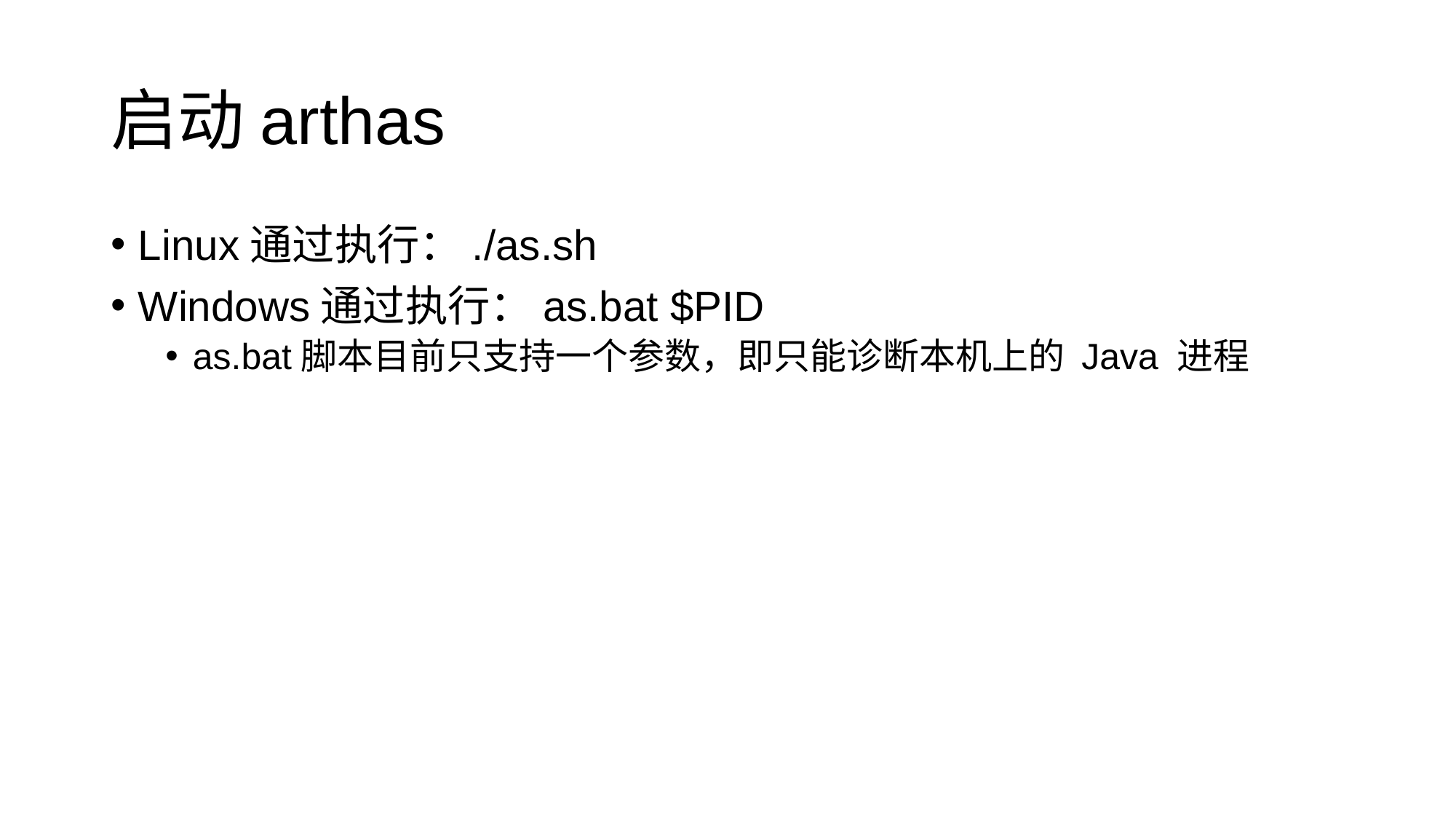

# 启动arthas
Linux通过执行：./as.sh
Windows通过执行：as.bat $PID
as.bat脚本目前只支持一个参数，即只能诊断本机上的 Java 进程